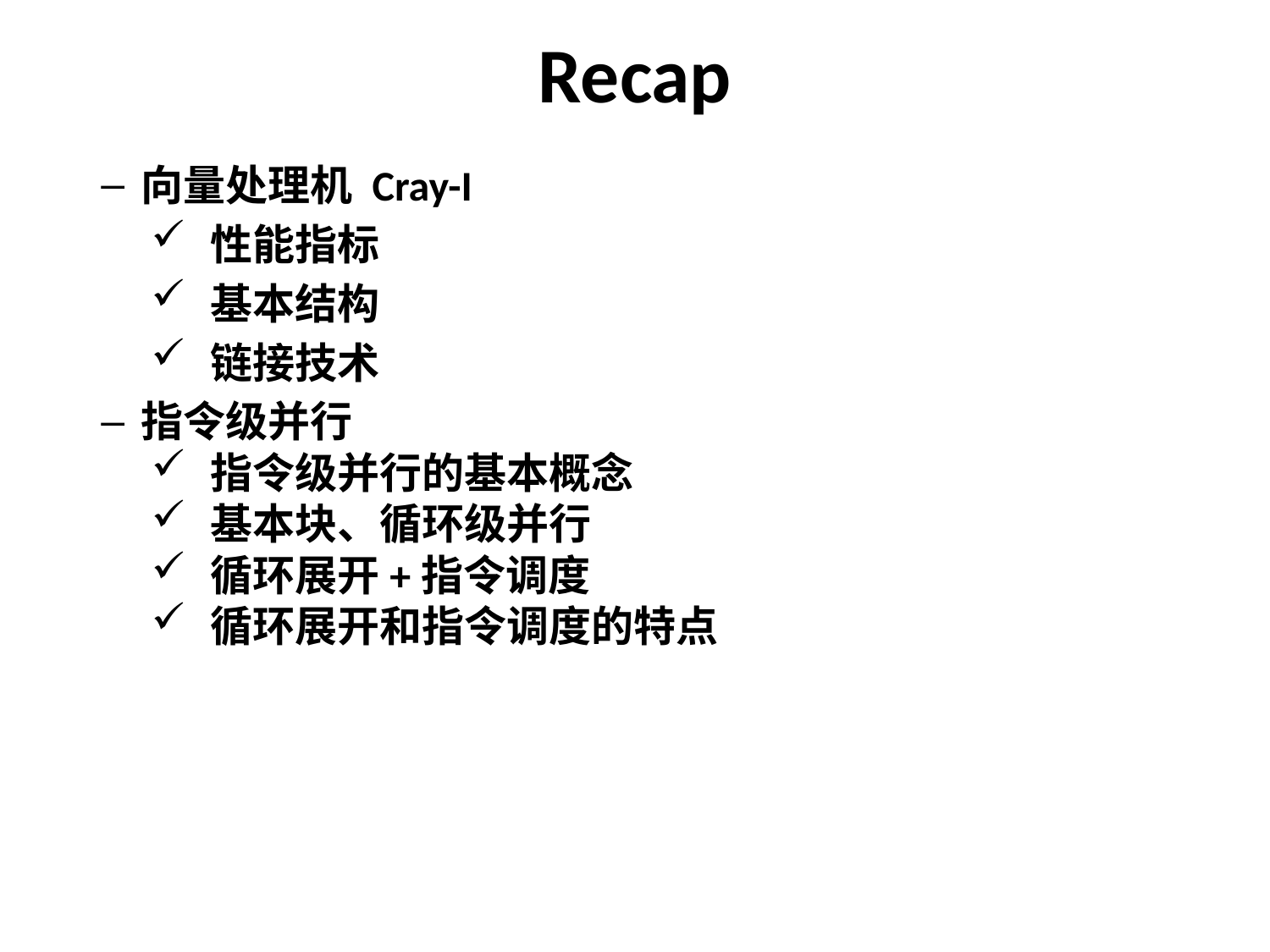

# Recap
向量处理机 Cray-I
 性能指标
 基本结构
 链接技术
指令级并行
 指令级并行的基本概念
 基本块、循环级并行
 循环展开+指令调度
 循环展开和指令调度的特点